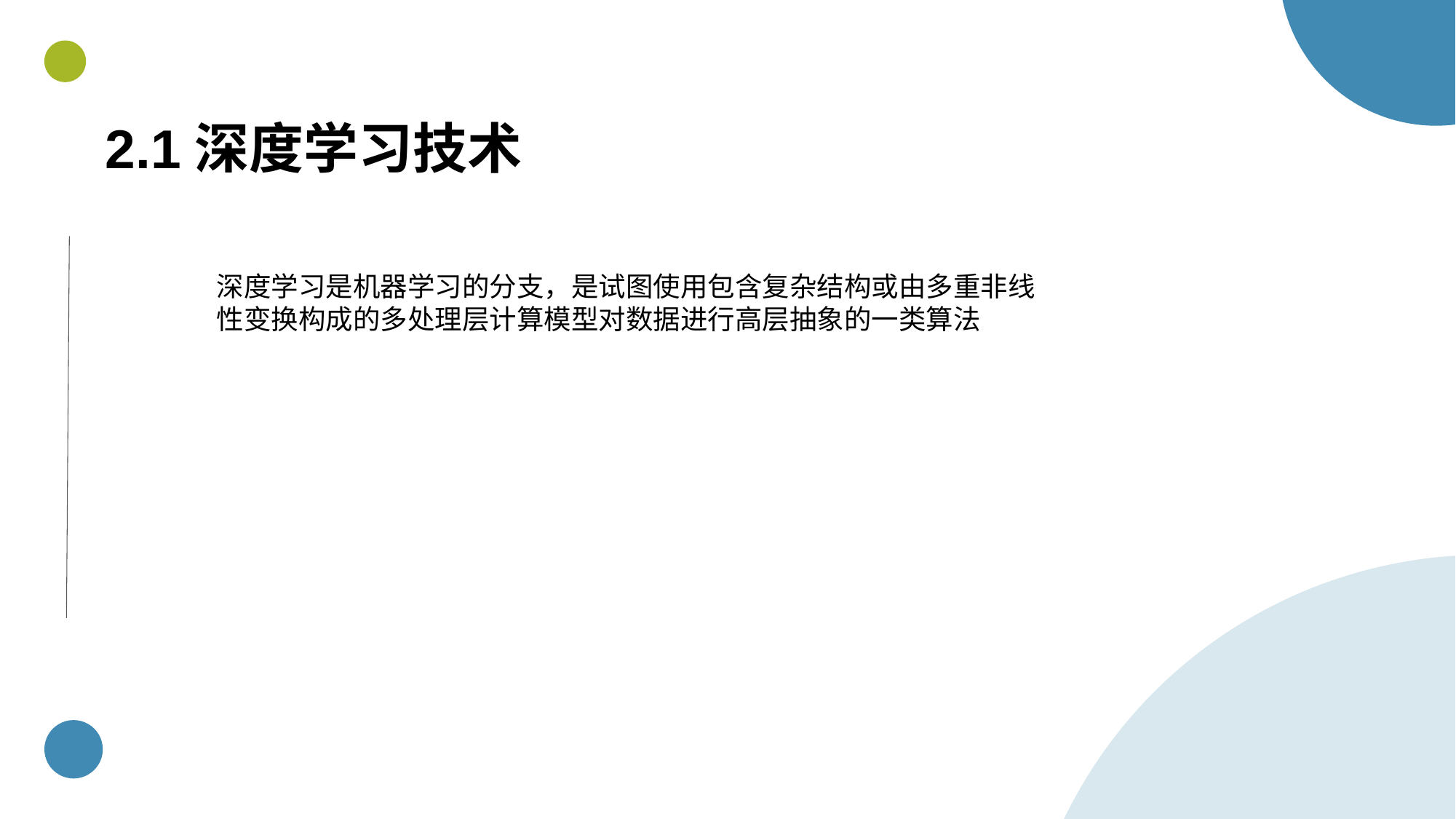

2.1深度学习技术
深度学习是机器学习的分支，是试图使用包含复杂结构或由多重非线性变换构成的多处理层计算模型对数据进行高层抽象的一类算法